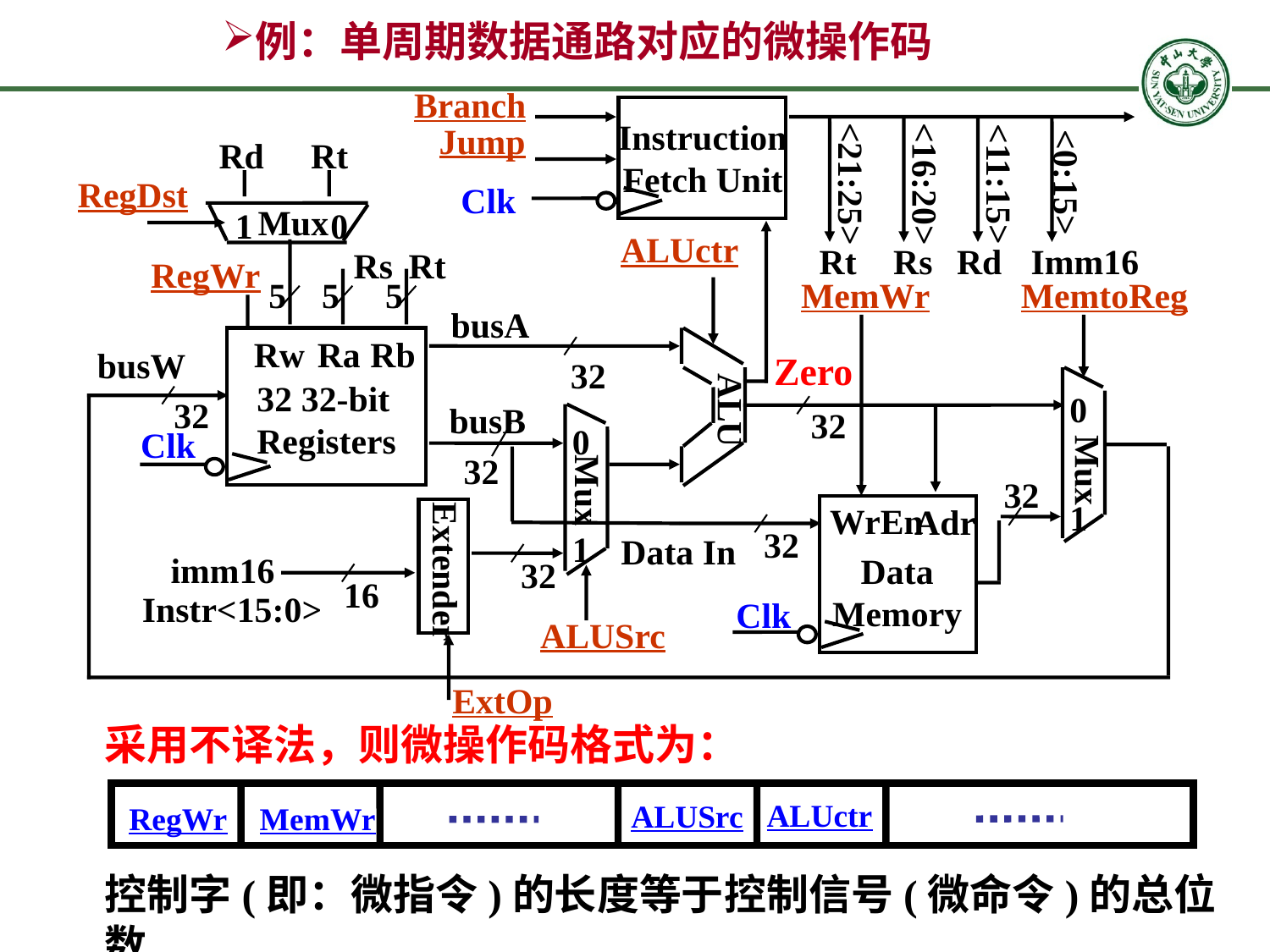

# 例：单周期数据通路对应的微操作码
Branch

Instruction
Fetch Unit
Jump

Rd
Rt
<0:15>
<21:25>
<16:20>
<11:15>

RegDst

Clk

Mux
1
0

ALUctr

Rt
Rs
Rd
Imm16
Rs
Rt

RegWr
5
5
5
MemWr
MemtoReg

busA

Rw
Ra
Rb

busW
Zero

32

32 32-bit
Registers

0
ALU

32
busB

32

0
Clk

32

Mux

Mux

32
1
WrEn
Adr

32

1

Data In

imm16
Data
Memory

Extender
32

16

Instr<15:0>

Clk
ALUSrc

ExtOp

采用不译法，则微操作码格式为：

ALUctr
ALUSrc
RegWr
MemWr

控制字(即：微指令)的长度等于控制信号(微命令)的总位数